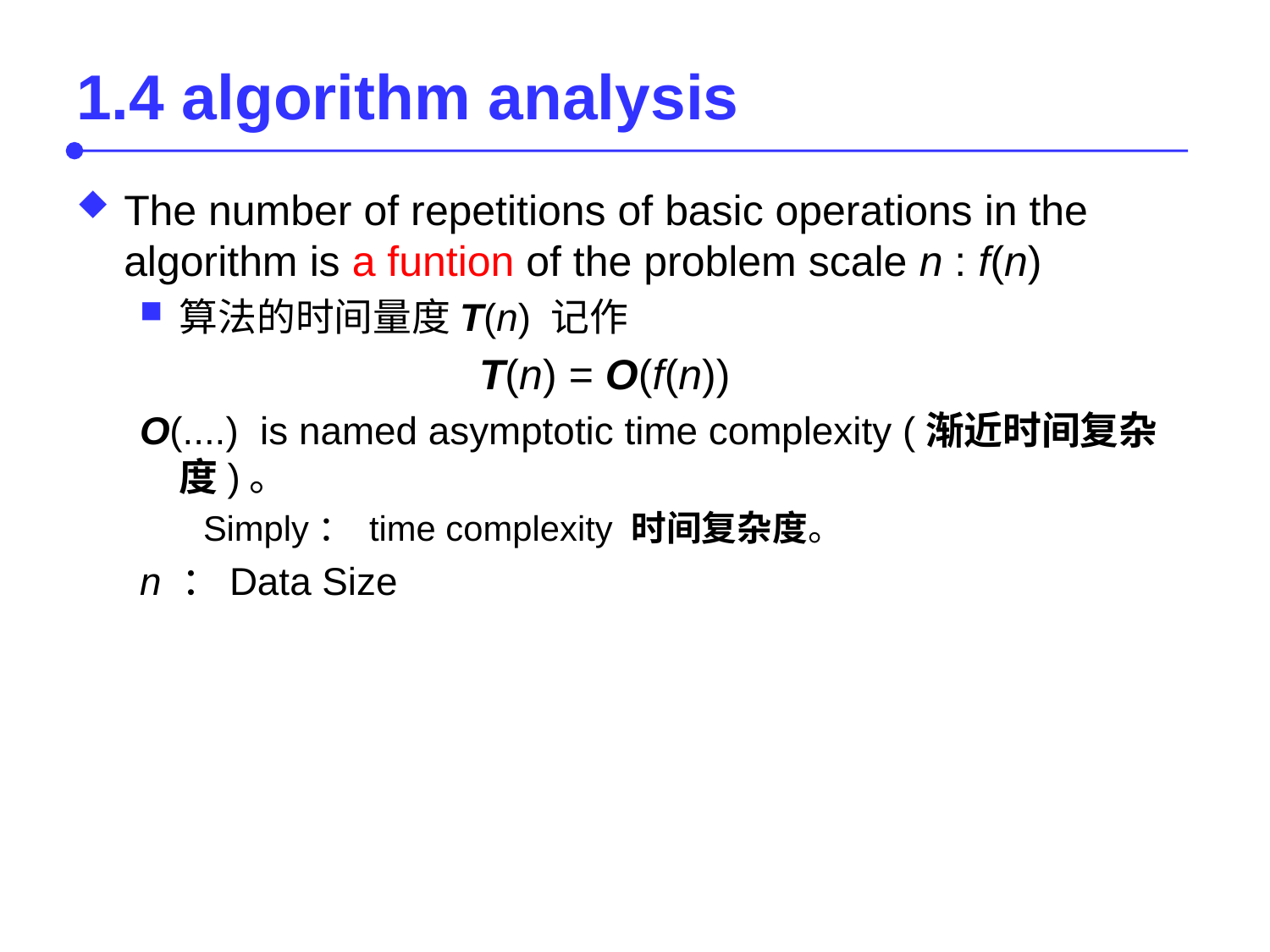

# 1.4 algorithm analysis
The number of repetitions of basic operations in the algorithm is a funtion of the problem scale n : f(n)
算法的时间量度T(n) 记作
                                  T(n) = O(f(n))
O(....)  is named asymptotic time complexity (渐近时间复杂度)。
Simply： time complexity 时间复杂度。
n ：Data Size